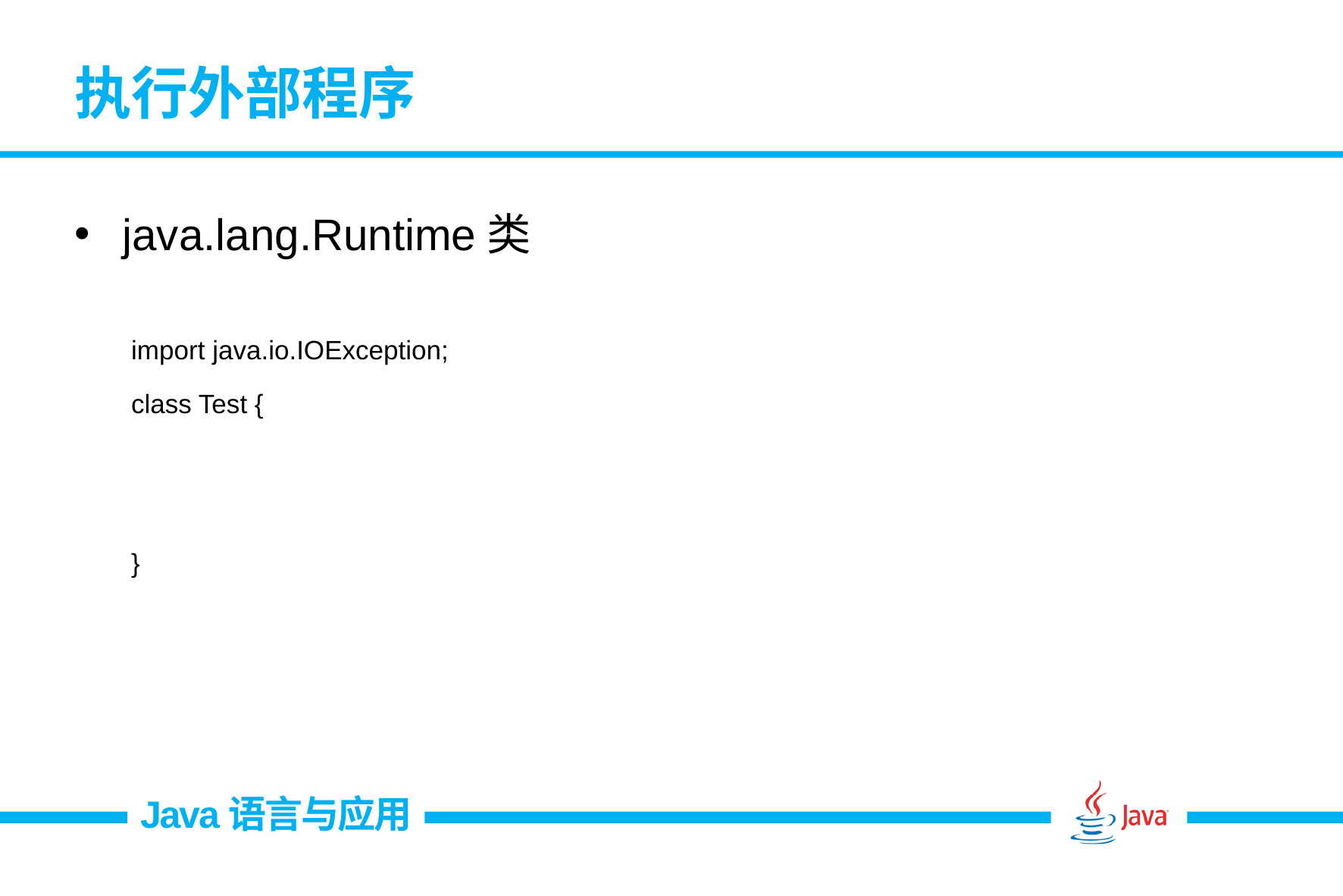

# 执行外部程序
java.lang.Runtime类

import java.io.IOException;
class Test {

}